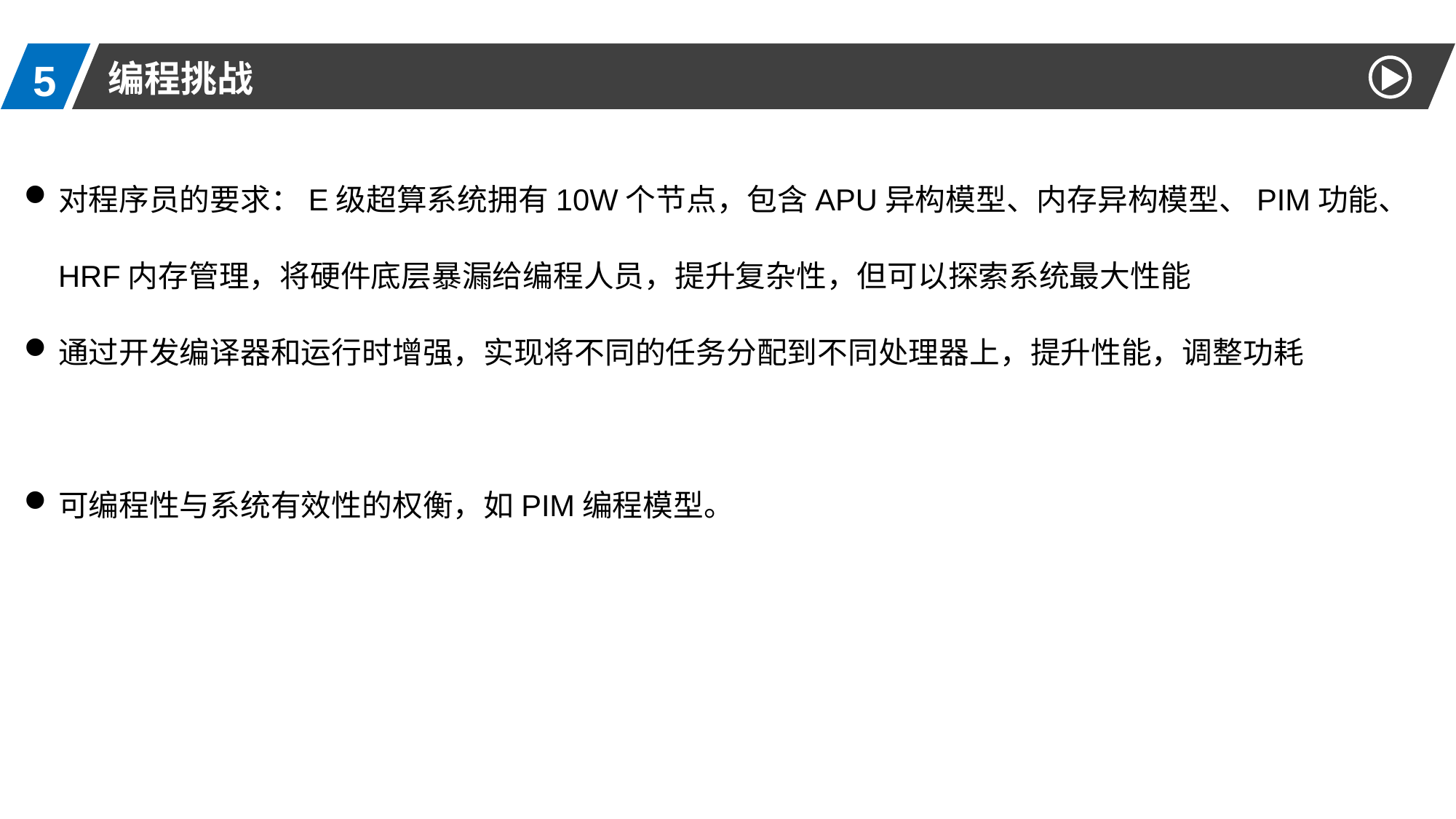

5
编程挑战

对程序员的要求：E级超算系统拥有10W个节点，包含APU异构模型、内存异构模型、PIM功能、HRF内存管理，将硬件底层暴漏给编程人员，提升复杂性，但可以探索系统最大性能
通过开发编译器和运行时增强，实现将不同的任务分配到不同处理器上，提升性能，调整功耗

可编程性与系统有效性的权衡，如PIM编程模型。